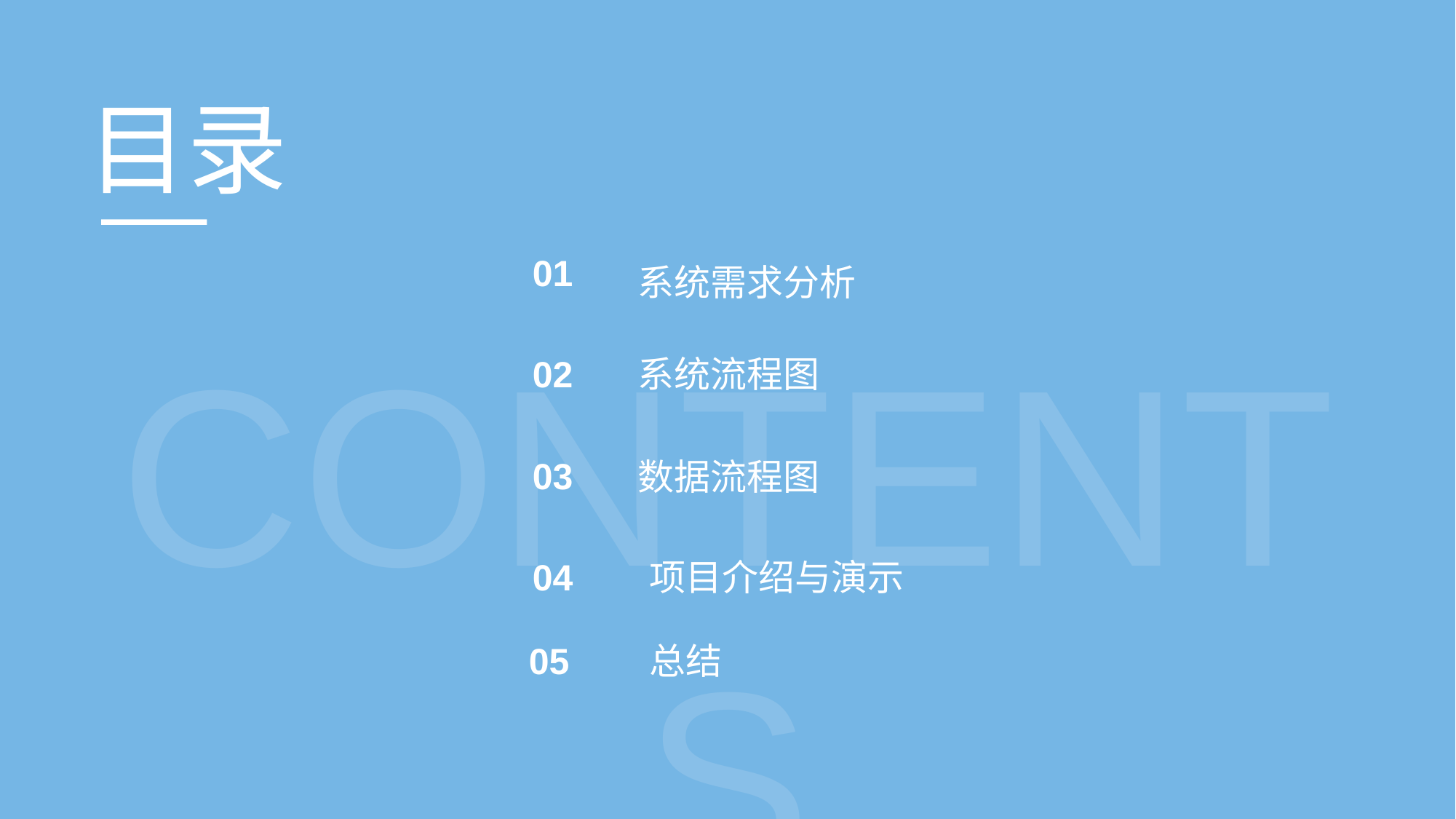

目录

01
系统需求分析
CONTENTS
系统流程图
02
03

数据流程图
项目介绍与演示
04
总结
05